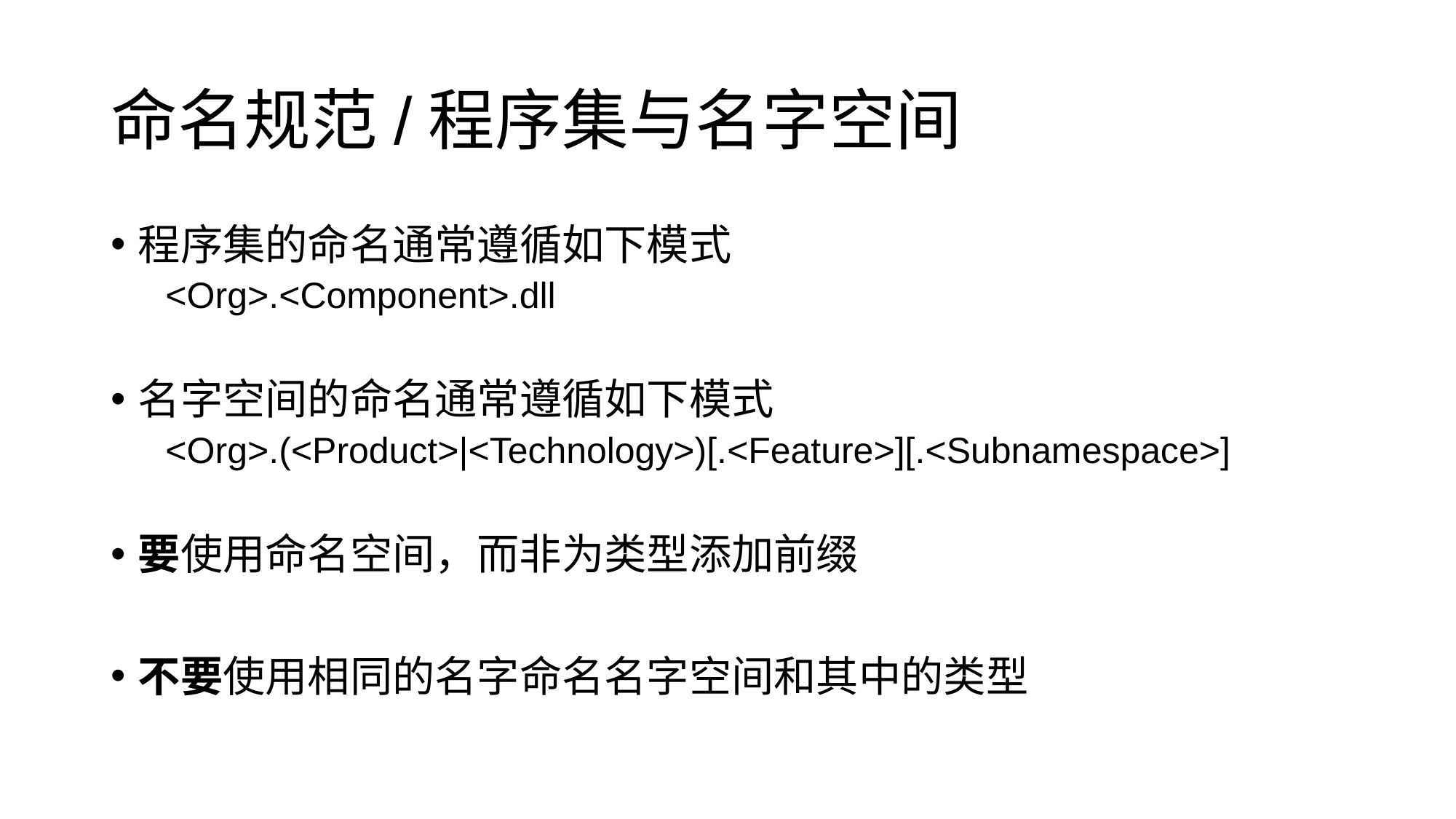

# 命名规范/程序集与名字空间
程序集的命名通常遵循如下模式
<Org>.<Component>.dll

名字空间的命名通常遵循如下模式
<Org>.(<Product>|<Technology>)[.<Feature>][.<Subnamespace>]

要使用命名空间，而非为类型添加前缀

不要使用相同的名字命名名字空间和其中的类型